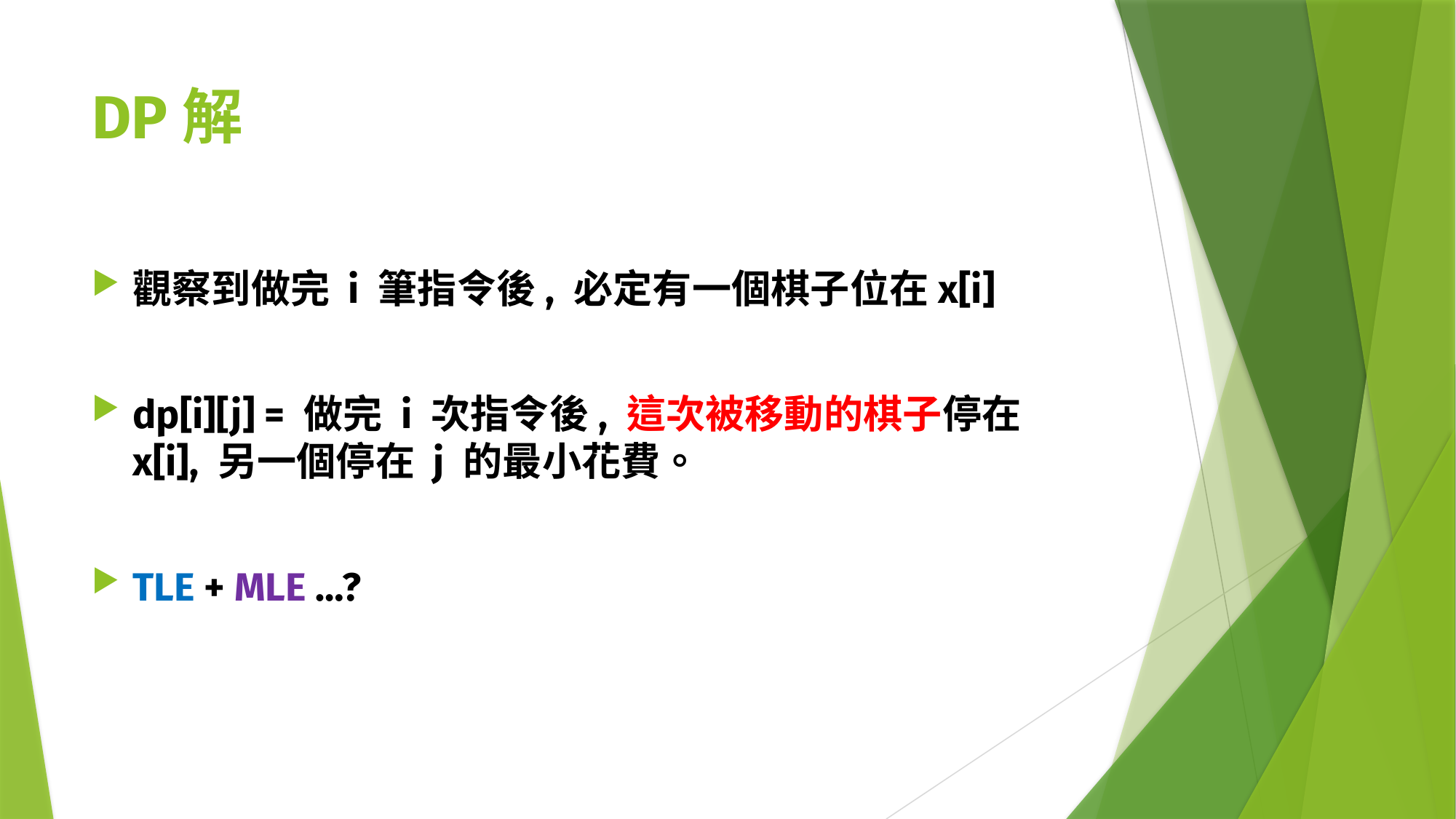

# DP解
觀察到做完 i 筆指令後, 必定有一個棋子位在x[i]

dp[i][j] = 做完 i 次指令後, 這次被移動的棋子停在x[i], 另一個停在 j 的最小花費。

TLE + MLE …?